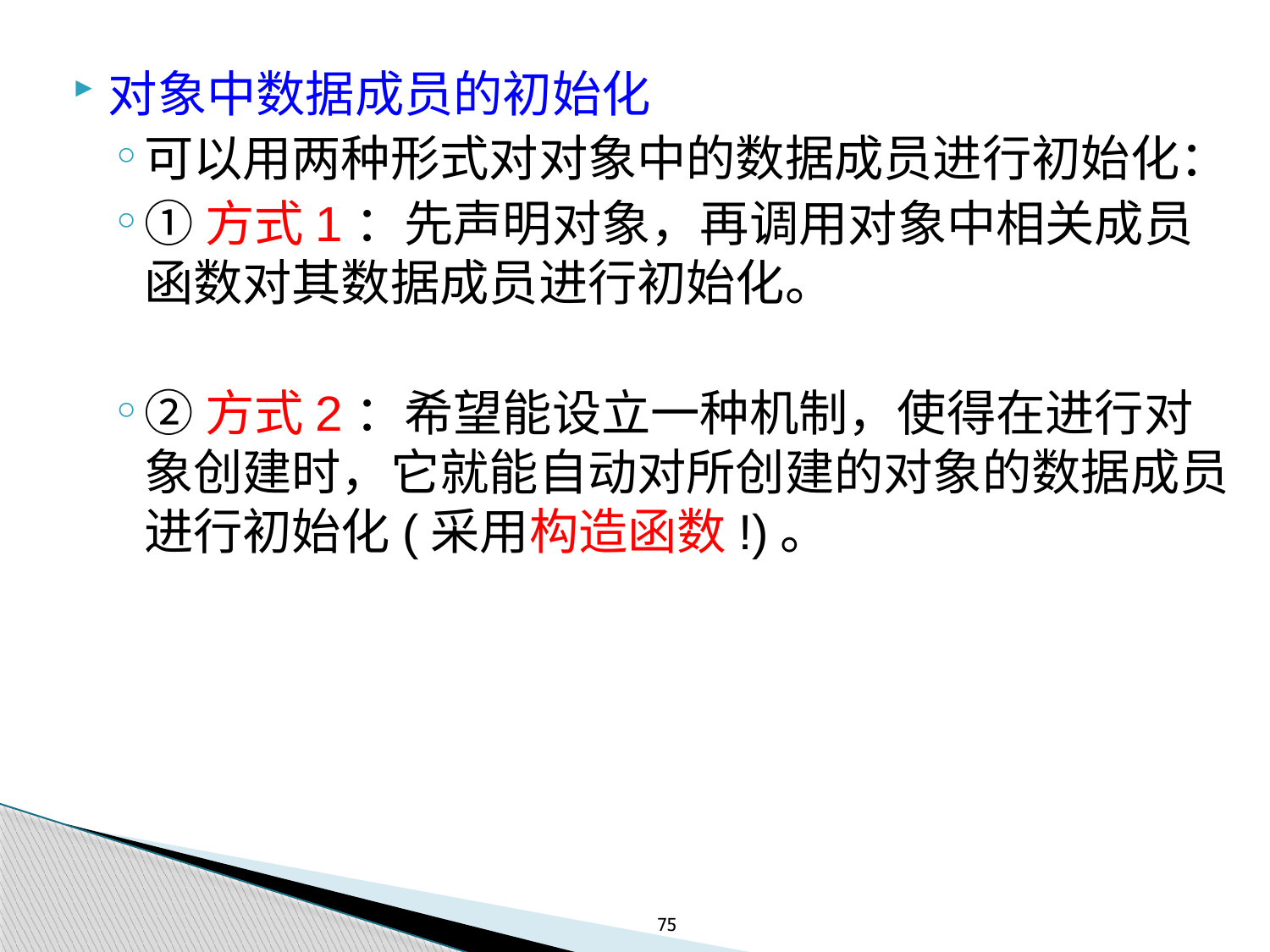

对象中数据成员的初始化
可以用两种形式对对象中的数据成员进行初始化：
①方式1：先声明对象，再调用对象中相关成员函数对其数据成员进行初始化。

②方式2：希望能设立一种机制，使得在进行对象创建时，它就能自动对所创建的对象的数据成员进行初始化(采用构造函数!)。
75